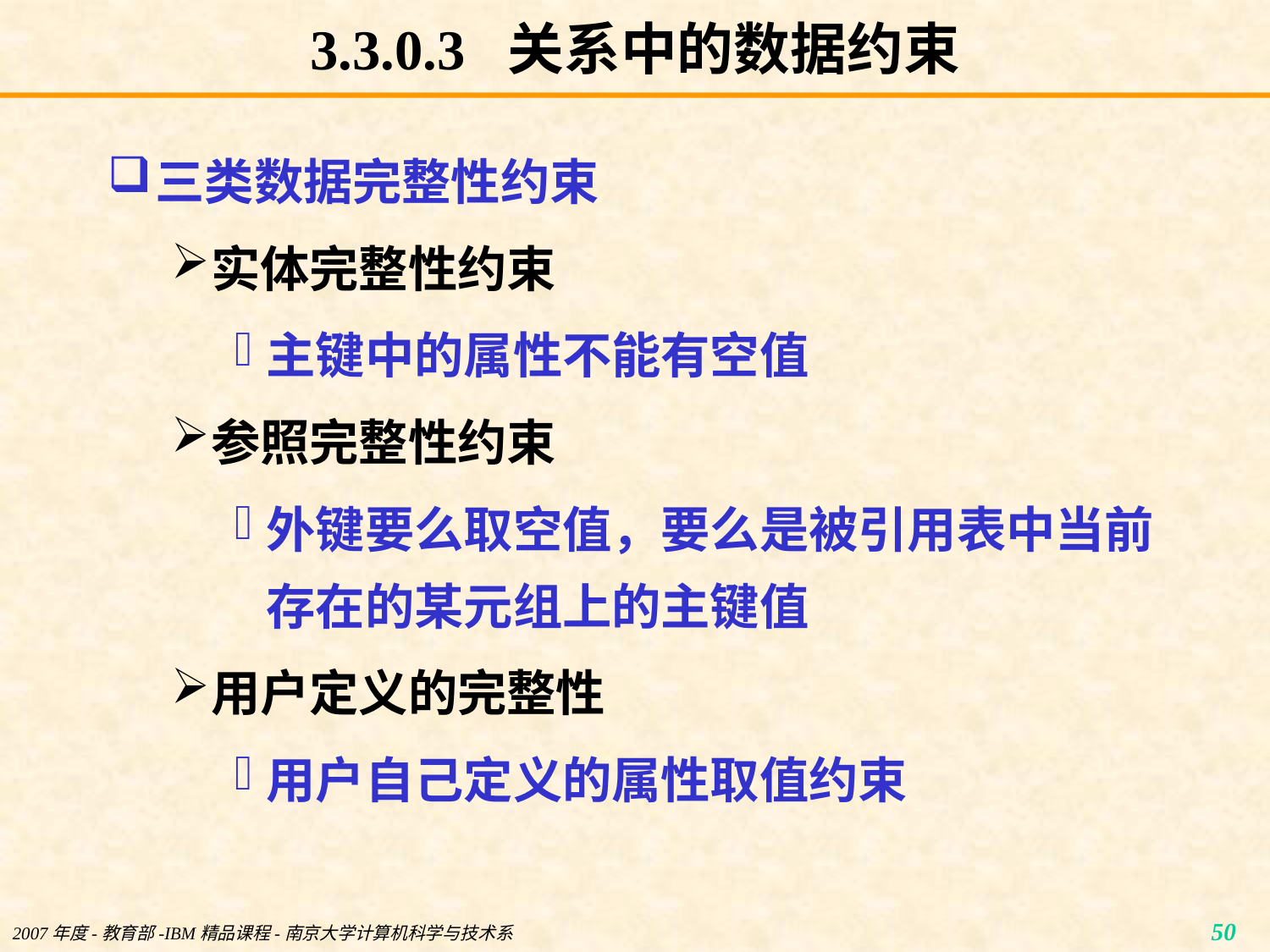

# 3.3.0.3  关系中的数据约束
三类数据完整性约束
实体完整性约束
主键中的属性不能有空值
参照完整性约束
外键要么取空值，要么是被引用表中当前存在的某元组上的主键值
用户定义的完整性
用户自己定义的属性取值约束
50
2007年度-教育部-IBM精品课程-南京大学计算机科学与技术系